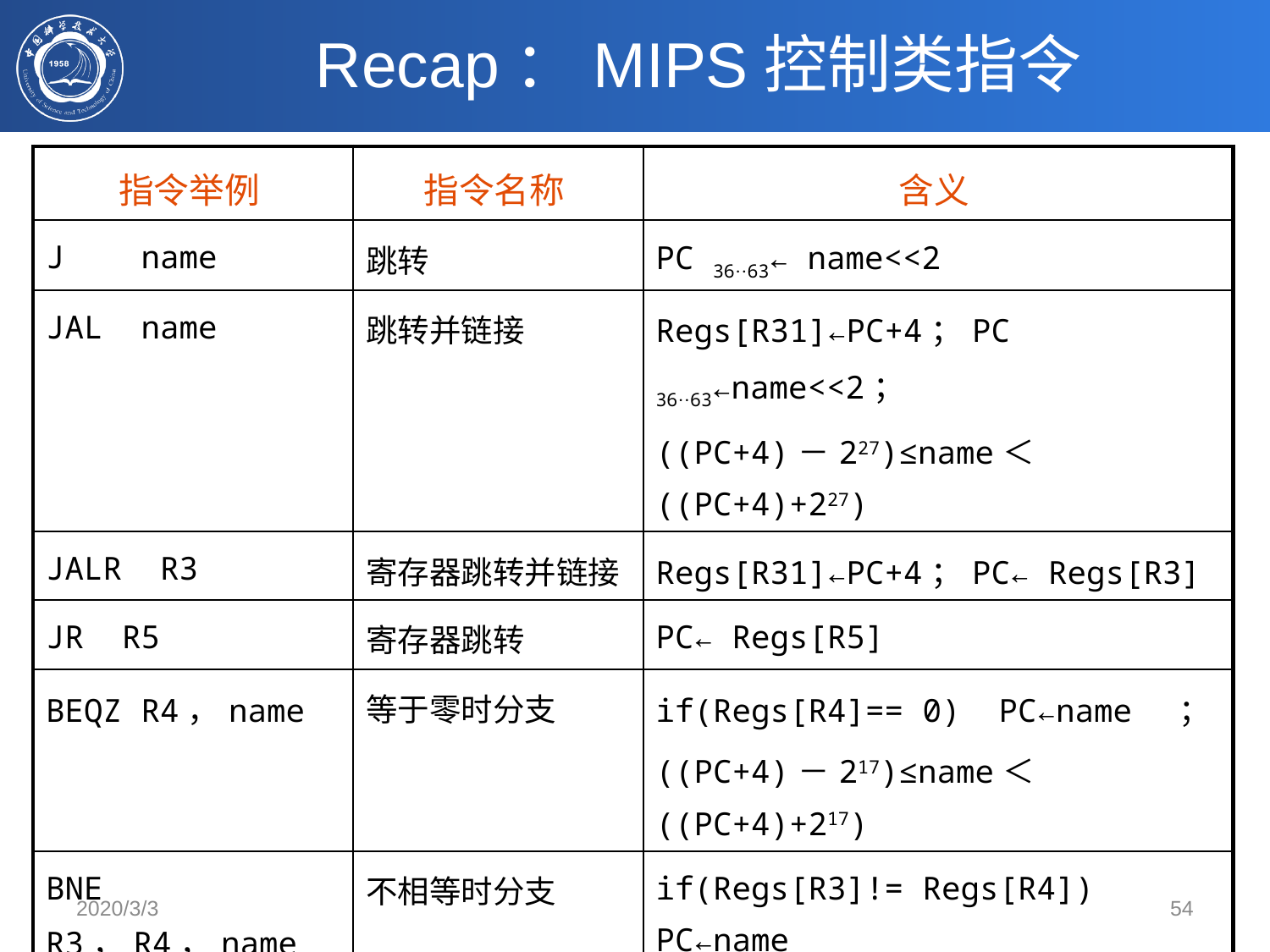

# Recap：MIPS控制类指令
| 指令举例 | 指令名称 | 含义 |
| --- | --- | --- |
| J name | 跳转 | PC 36··63← name<<2 |
| JAL name | 跳转并链接 | Regs[R31]←PC+4；PC 36··63←name<<2； ((PC+4)－227)≤name＜((PC+4)+227) |
| JALR R3 | 寄存器跳转并链接 | Regs[R31]←PC+4；PC← Regs[R3] |
| JR R5 | 寄存器跳转 | PC← Regs[R5] |
| BEQZ R4，name | 等于零时分支 | if(Regs[R4]== 0) PC←name ； ((PC+4)－217)≤name＜((PC+4)+217) |
| BNE R3，R4，name | 不相等时分支 | if(Regs[R3]!= Regs[R4]) PC←name ((PC+4)－217)≤name＜((PC+4)+217) |
| MOVZ R1，R2，R3 | 等于零时移动 | if(Regs[R3]==0) Regs[R1]← Regs[R2] |
2020/3/3
54